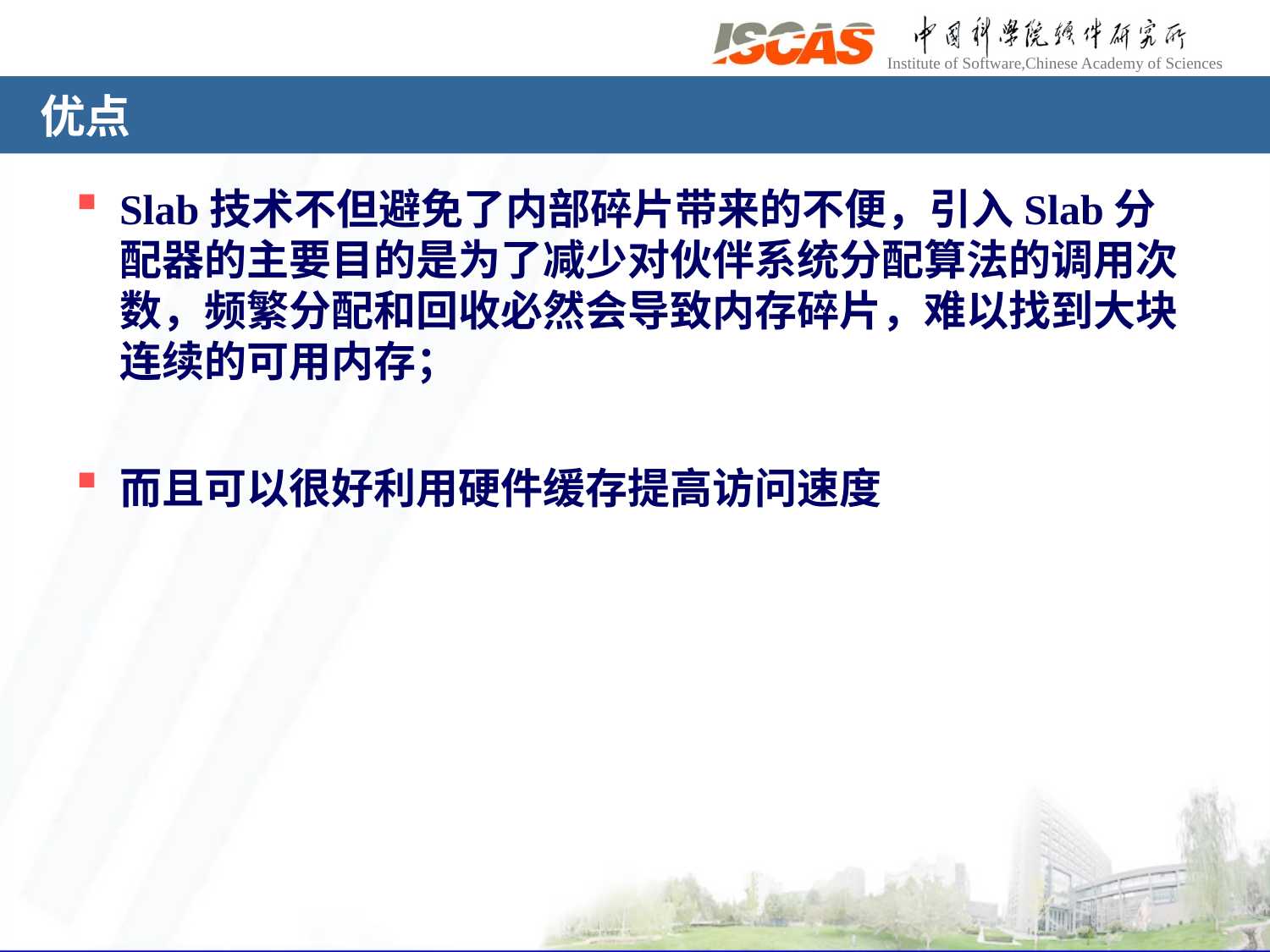

# 优点
Slab技术不但避免了内部碎片带来的不便，引入Slab分配器的主要目的是为了减少对伙伴系统分配算法的调用次数，频繁分配和回收必然会导致内存碎片，难以找到大块连续的可用内存；

而且可以很好利用硬件缓存提高访问速度